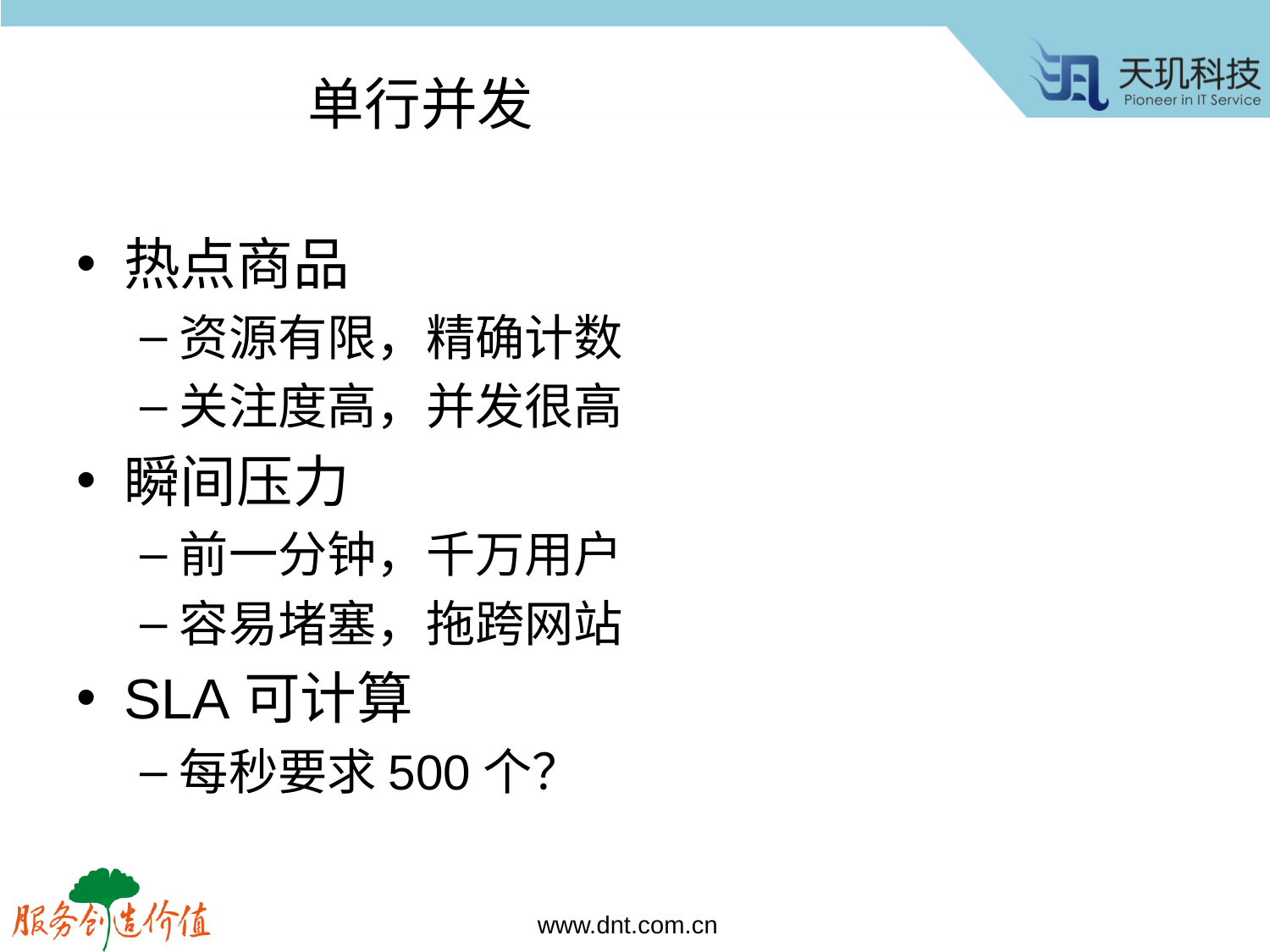

# 单行并发
热点商品
资源有限，精确计数
关注度高，并发很高
瞬间压力
前一分钟，千万用户
容易堵塞，拖跨网站
SLA可计算
每秒要求500个？